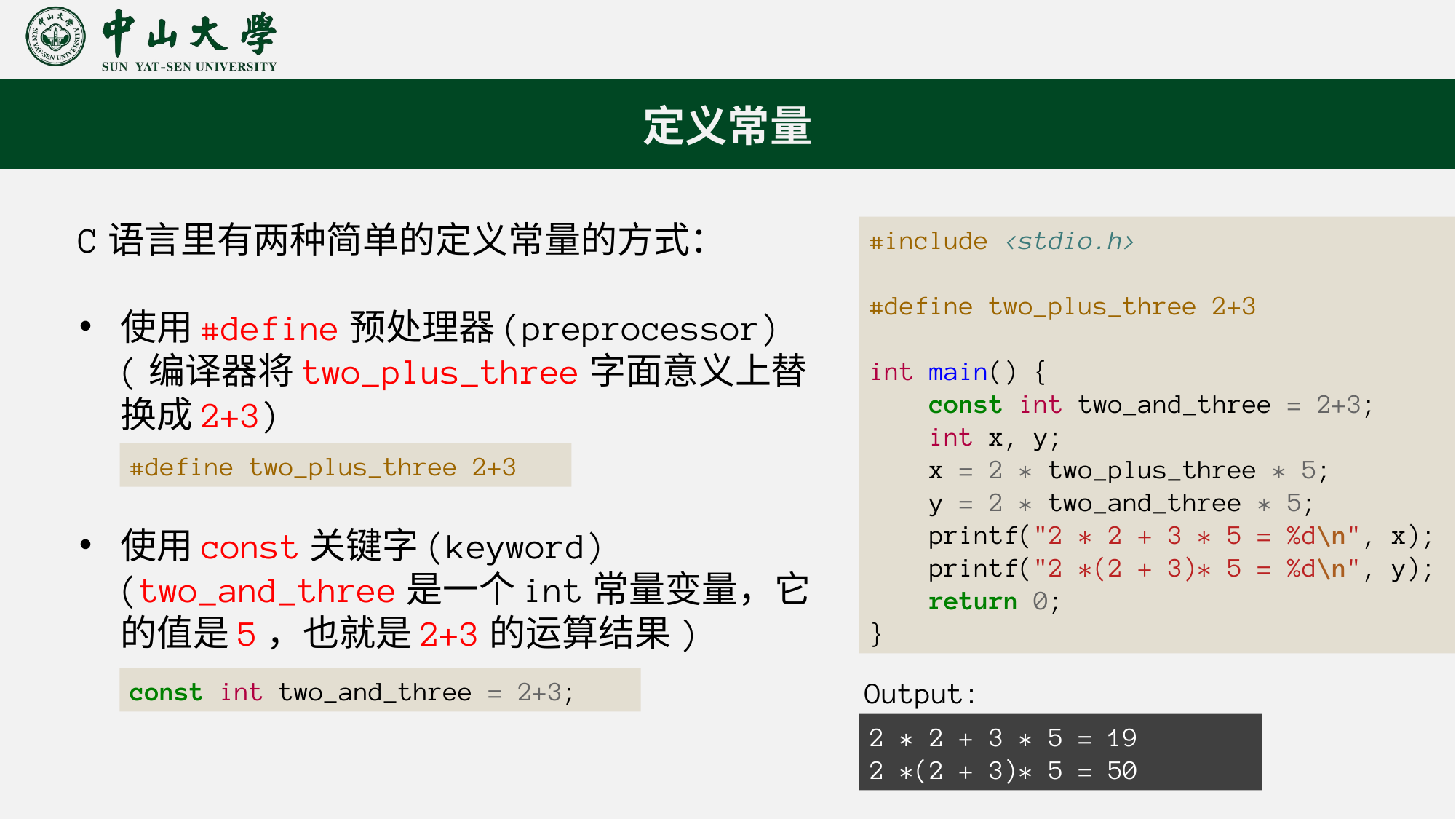

定义常量
C语言里有两种简单的定义常量的方式：

使用#define预处理器(preprocessor)
(编译器将two_plus_three字面意义上替换成2+3)

使用const关键字(keyword)
(two_and_three是一个int常量变量，它的值是5，也就是2+3的运算结果)
#include <stdio.h>
#define two_plus_three 2+3
int main() {
    const int two_and_three = 2+3;
    int x, y;
    x = 2 * two_plus_three * 5;
    y = 2 * two_and_three * 5;
    printf("2 * 2 + 3 * 5 = %d\n", x);
    printf("2 *(2 + 3)* 5 = %d\n", y);
    return 0;
}
#define two_plus_three 2+3
Output:
const int two_and_three = 2+3;
2 * 2 + 3 * 5 = 19
2 *(2 + 3)* 5 = 50